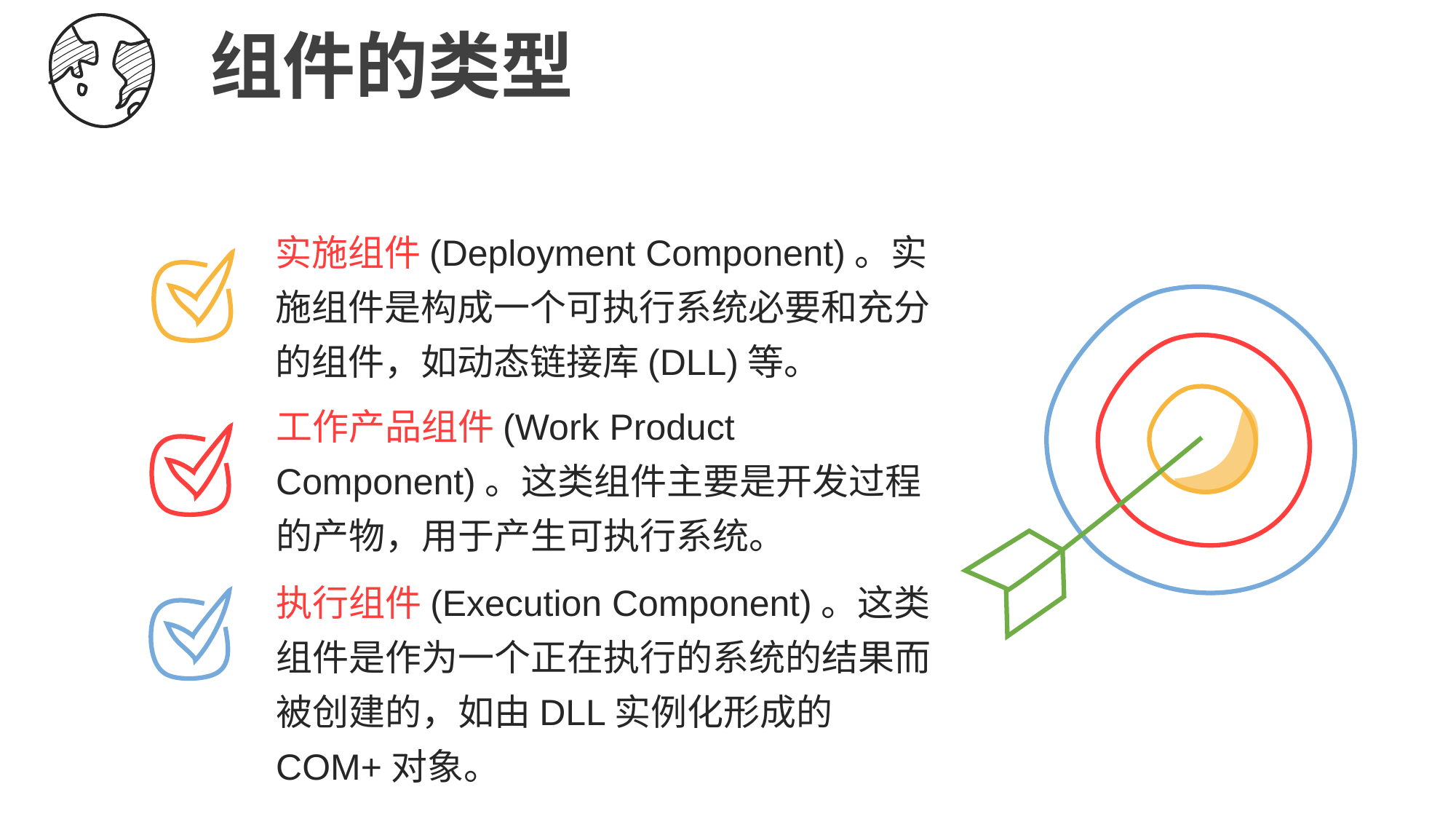

组件的类型

实施组件(Deployment Component)。实施组件是构成一个可执行系统必要和充分的组件，如动态链接库(DLL)等。

工作产品组件(Work Product Component)。这类组件主要是开发过程的产物，用于产生可执行系统。

执行组件(Execution Component)。这类组件是作为一个正在执行的系统的结果而被创建的，如由DLL实例化形成的COM+对象。